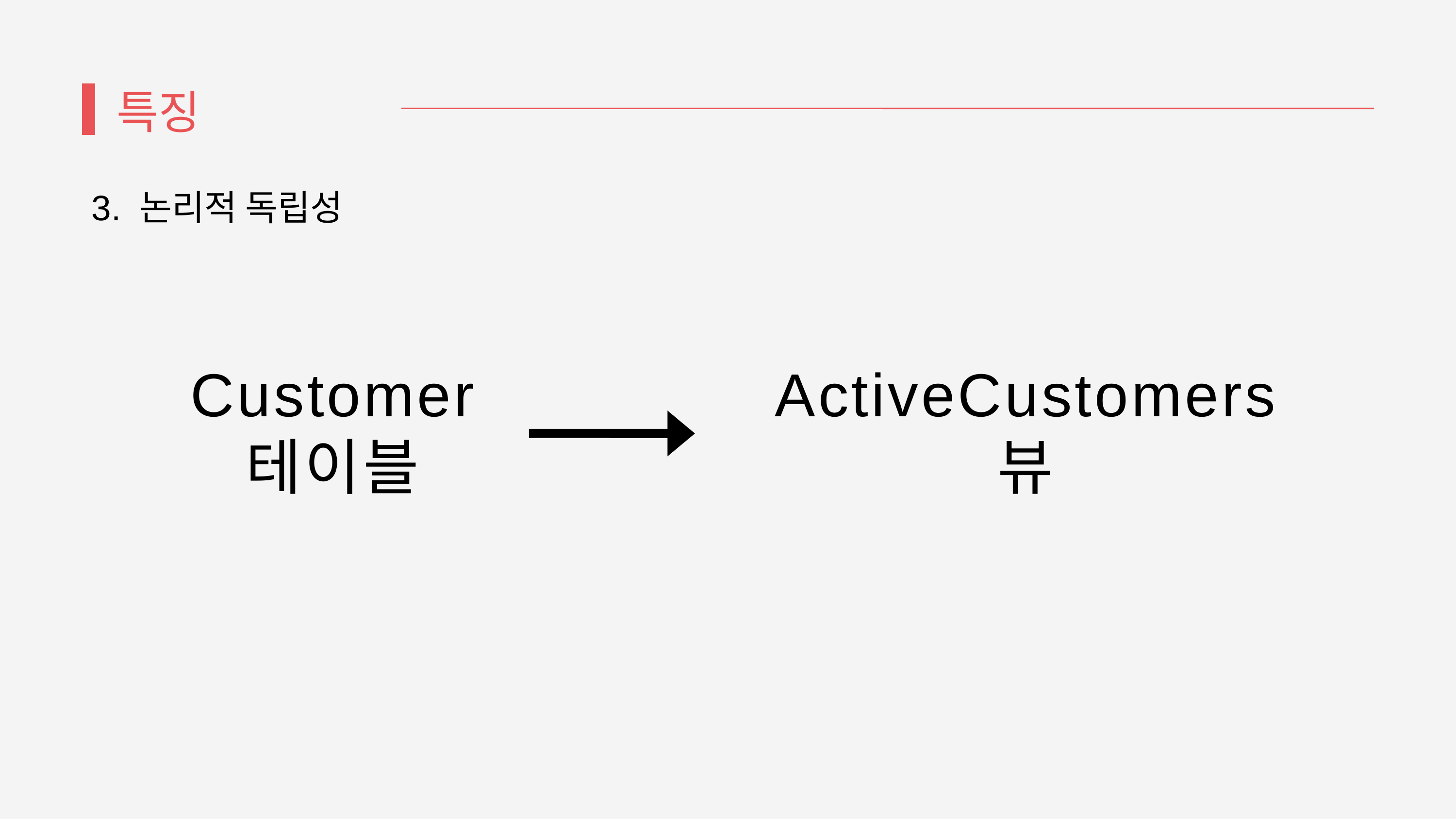

특징

 3. 논리적 독립성
Customer
테이블
ActiveCustomers
뷰